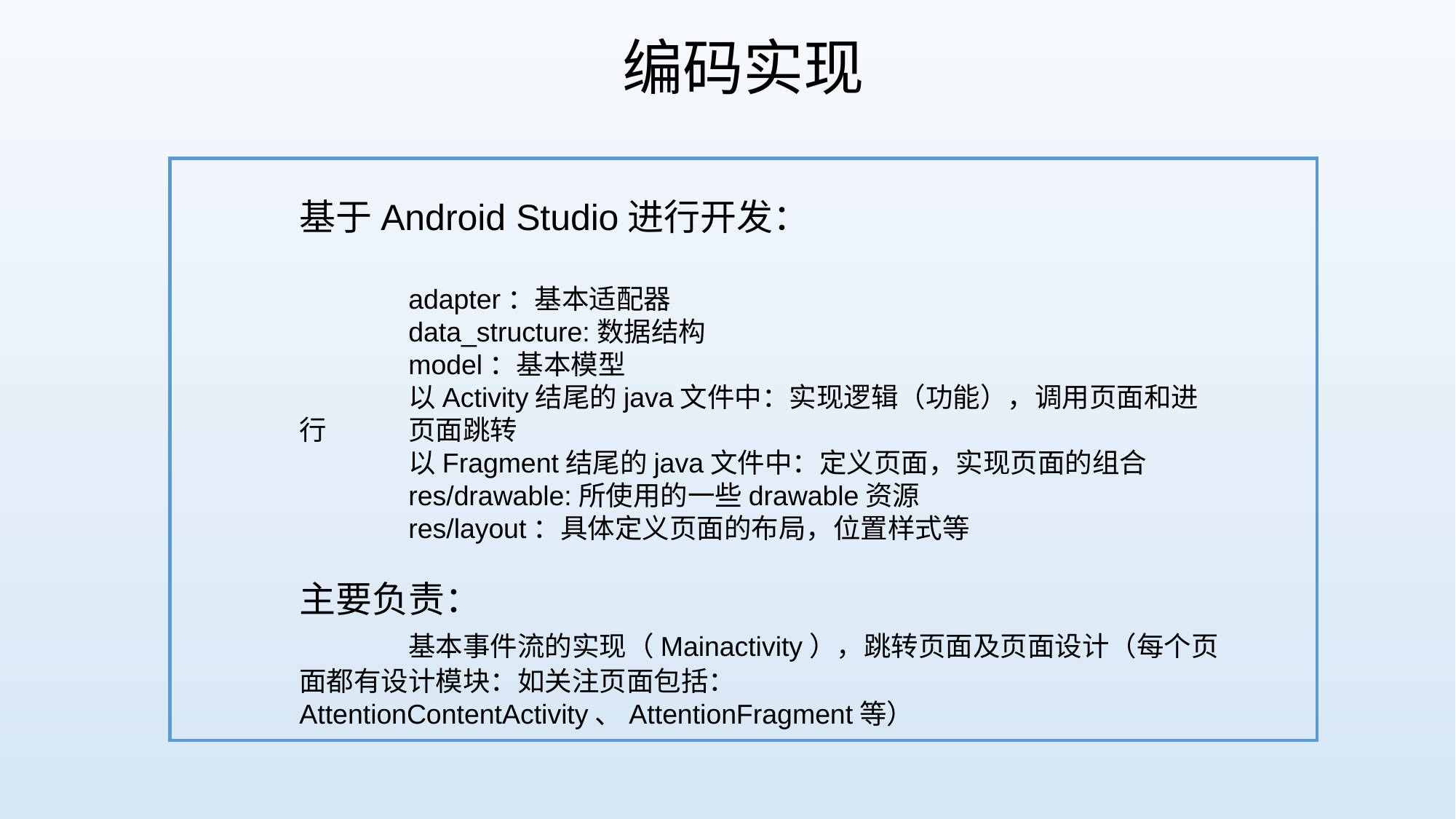

编码实现

基于Android Studio进行开发：

	adapter：基本适配器
	data_structure:数据结构
	model：基本模型
	以Activity结尾的java文件中：实现逻辑（功能），调用页面和进行	页面跳转
	以Fragment结尾的java文件中：定义页面，实现页面的组合
	res/drawable:所使用的一些drawable资源
	res/layout：具体定义页面的布局，位置样式等

主要负责：
	基本事件流的实现（Mainactivity），跳转页面及页面设计（每个页面都有设计模块：如关注页面包括：AttentionContentActivity、AttentionFragment等）